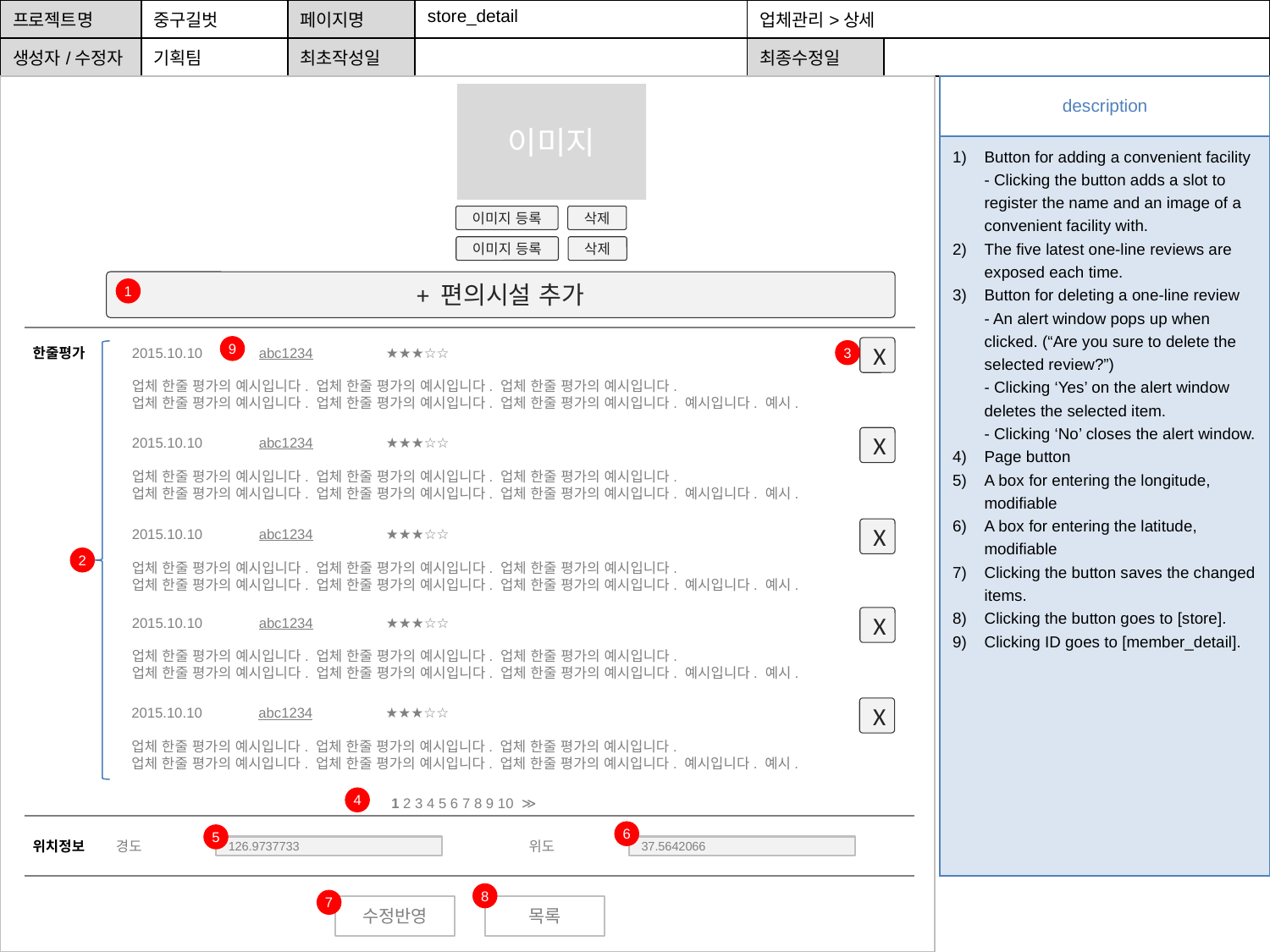

| 프로젝트명 | 중구길벗 | 페이지명 | store\_detail | 업체관리>상세 |  |
| --- | --- | --- | --- | --- | --- |
| 생성자/수정자 | 기획팀 | 최초작성일 |  | 최종수정일 |  |
| description |
| --- |
| Button for adding a convenient facility - Clicking the button adds a slot to register the name and an image of a convenient facility with. The five latest one-line reviews are exposed each time. Button for deleting a one-line review - An alert window pops up when clicked. (“Are you sure to delete the selected review?”) - Clicking ‘Yes’ on the alert window deletes the selected item. - Clicking ‘No’ closes the alert window. Page button A box for entering the longitude, modifiable A box for entering the latitude, modifiable Clicking the button saves the changed items. Clicking the button goes to [store]. Clicking ID goes to [member\_detail]. |

이미지
이미지 등록
삭제
이미지 등록
삭제
+ 편의시설 추가
1
9
X
한줄평가
2015.10.10	abc1234	★★★☆☆
업체 한줄 평가의 예시입니다. 업체 한줄 평가의 예시입니다. 업체 한줄 평가의 예시입니다.
업체 한줄 평가의 예시입니다. 업체 한줄 평가의 예시입니다. 업체 한줄 평가의 예시입니다. 예시입니다. 예시.
3

X
2015.10.10	abc1234	★★★☆☆
업체 한줄 평가의 예시입니다. 업체 한줄 평가의 예시입니다. 업체 한줄 평가의 예시입니다.
업체 한줄 평가의 예시입니다. 업체 한줄 평가의 예시입니다. 업체 한줄 평가의 예시입니다. 예시입니다. 예시.
X
2015.10.10	abc1234	★★★☆☆
업체 한줄 평가의 예시입니다. 업체 한줄 평가의 예시입니다. 업체 한줄 평가의 예시입니다.
업체 한줄 평가의 예시입니다. 업체 한줄 평가의 예시입니다. 업체 한줄 평가의 예시입니다. 예시입니다. 예시.
2
X
2015.10.10	abc1234	★★★☆☆
업체 한줄 평가의 예시입니다. 업체 한줄 평가의 예시입니다. 업체 한줄 평가의 예시입니다.
업체 한줄 평가의 예시입니다. 업체 한줄 평가의 예시입니다. 업체 한줄 평가의 예시입니다. 예시입니다. 예시.
X
2015.10.10	abc1234	★★★☆☆
업체 한줄 평가의 예시입니다. 업체 한줄 평가의 예시입니다. 업체 한줄 평가의 예시입니다.
업체 한줄 평가의 예시입니다. 업체 한줄 평가의 예시입니다. 업체 한줄 평가의 예시입니다. 예시입니다. 예시.
4
1 2 3 4 5 6 7 8 9 10  ≫
6
5
경도
위도
위치정보
126.9737733
37.5642066
8
7
수정반영
목록